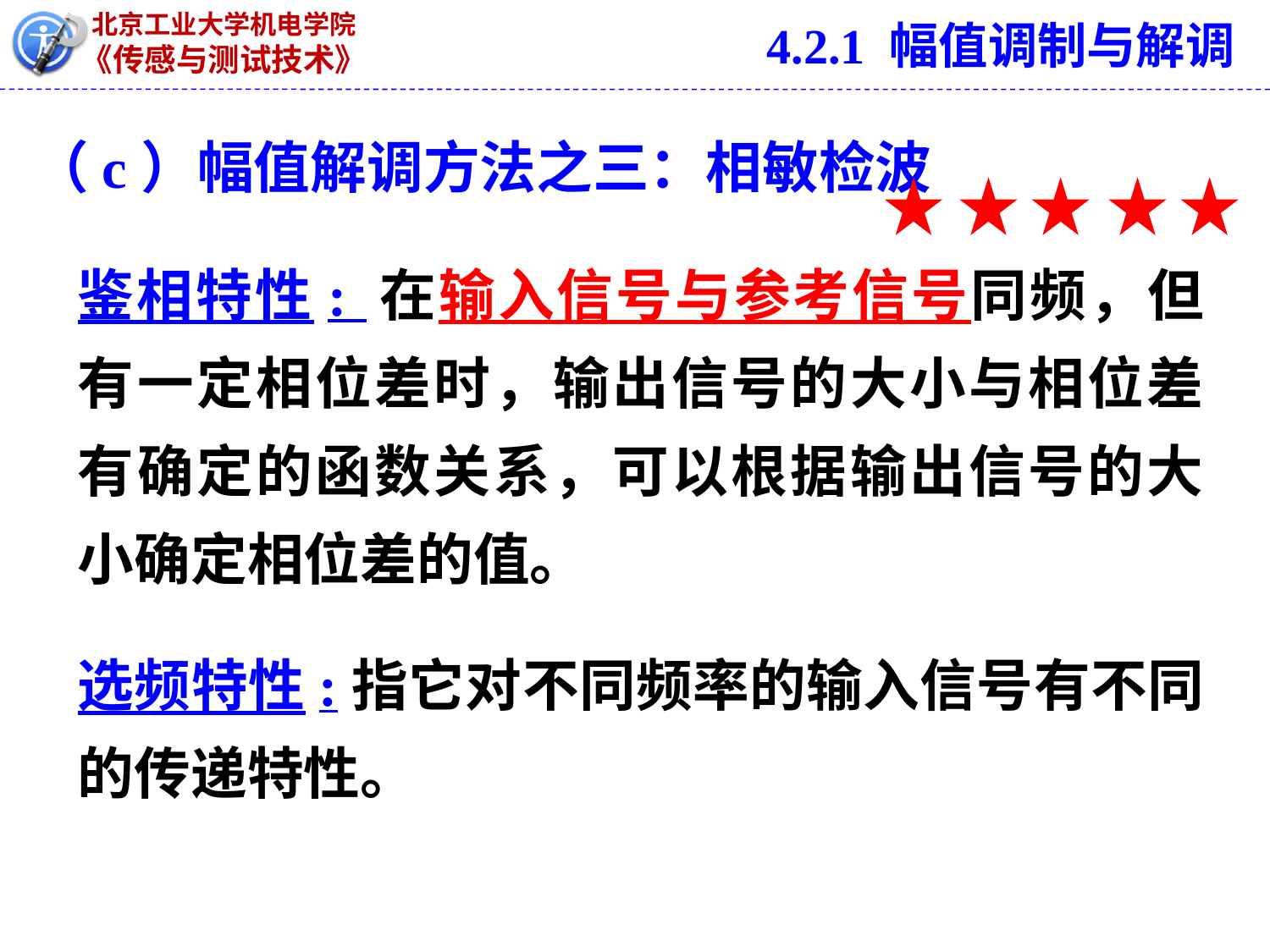

4.2.1 幅值调制与解调
（c）幅值解调方法之三：相敏检波

鉴相特性: 在输入信号与参考信号同频，但有一定相位差时，输出信号的大小与相位差有确定的函数关系，可以根据输出信号的大小确定相位差的值。
选频特性:指它对不同频率的输入信号有不同的传递特性。